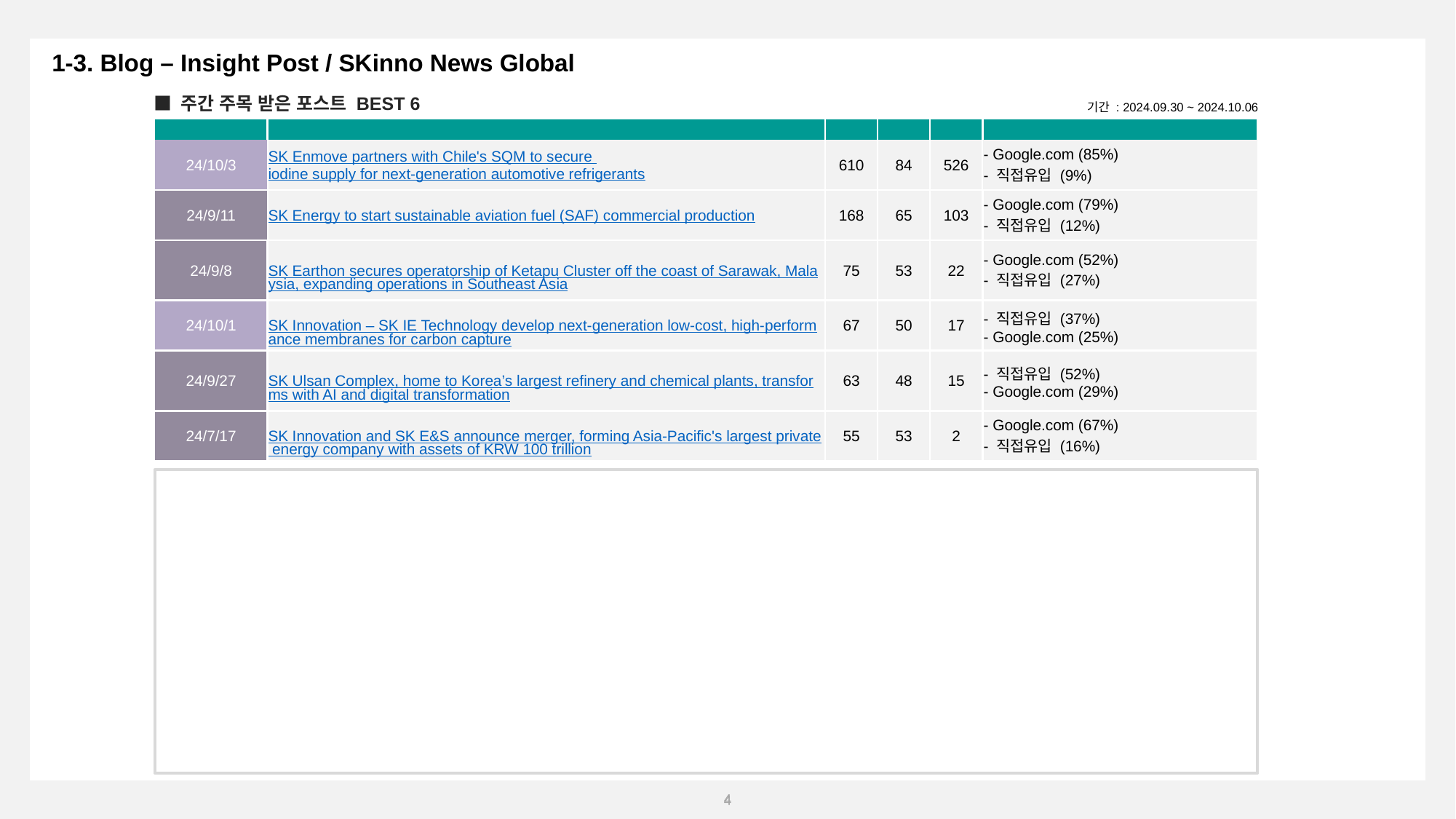

1-3. Blog – Insight Post / SKinno News Global
■ 주간 주목 받은 포스트 BEST 6
기간 : 2024.09.30 ~ 2024.10.06
| 게재 일자 | 포스트명 | 주간 PV | PC | 모바일 | 유입 경로 (구글 애널리틱스) |
| --- | --- | --- | --- | --- | --- |
| 24/10/3 | SK Enmove partners with Chile's SQM to secure iodine supply for next-generation automotive refrigerants | 610 | 84 | 526 | - Google.com (85%) - 직접유입 (9%) |
| 24/9/11 | SK Energy to start sustainable aviation fuel (SAF) commercial production | 168 | 65 | 103 | - Google.com (79%) - 직접유입 (12%) |
| 24/9/8 | SK Earthon secures operatorship of Ketapu Cluster off the coast of Sarawak, Malaysia, expanding operations in Southeast Asia | 75 | 53 | 22 | - Google.com (52%) - 직접유입 (27%) |
| 24/10/1 | SK Innovation – SK IE Technology develop next-generation low-cost, high-performance membranes for carbon capture | 67 | 50 | 17 | - 직접유입 (37%) - Google.com (25%) |
| 24/9/27 | SK Ulsan Complex, home to Korea’s largest refinery and chemical plants, transforms with AI and digital transformation | 63 | 48 | 15 | - 직접유입 (52%) - Google.com (29%) |
| 24/7/17 | SK Innovation and SK E&S announce merger, forming Asia-Pacific's largest private energy company with assets of KRW 100 trillion | 55 | 53 | 2 | - Google.com (67%) - 직접유입 (16%) |